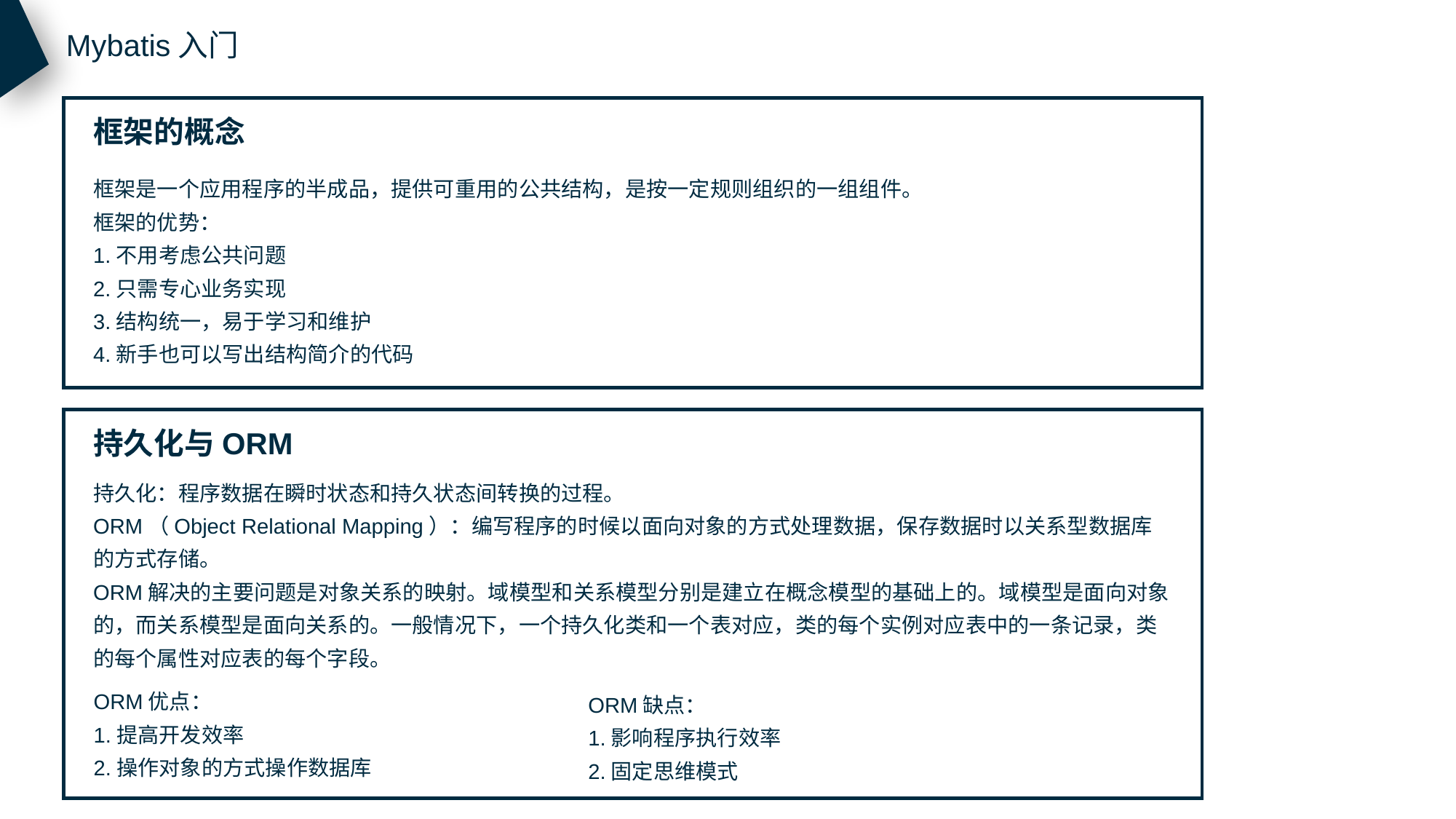

Mybatis入门

框架的概念
框架是一个应用程序的半成品，提供可重用的公共结构，是按一定规则组织的一组组件。
框架的优势：
1.不用考虑公共问题
2.只需专心业务实现
3.结构统一，易于学习和维护
4.新手也可以写出结构简介的代码

持久化与ORM
持久化：程序数据在瞬时状态和持久状态间转换的过程。
ORM（Object Relational Mapping）：编写程序的时候以面向对象的方式处理数据，保存数据时以关系型数据库的方式存储。
ORM解决的主要问题是对象关系的映射。域模型和关系模型分别是建立在概念模型的基础上的。域模型是面向对象的，而关系模型是面向关系的。一般情况下，一个持久化类和一个表对应，类的每个实例对应表中的一条记录，类的每个属性对应表的每个字段。
ORM优点：
1.提高开发效率
2.操作对象的方式操作数据库

ORM缺点：
1.影响程序执行效率
2.固定思维模式